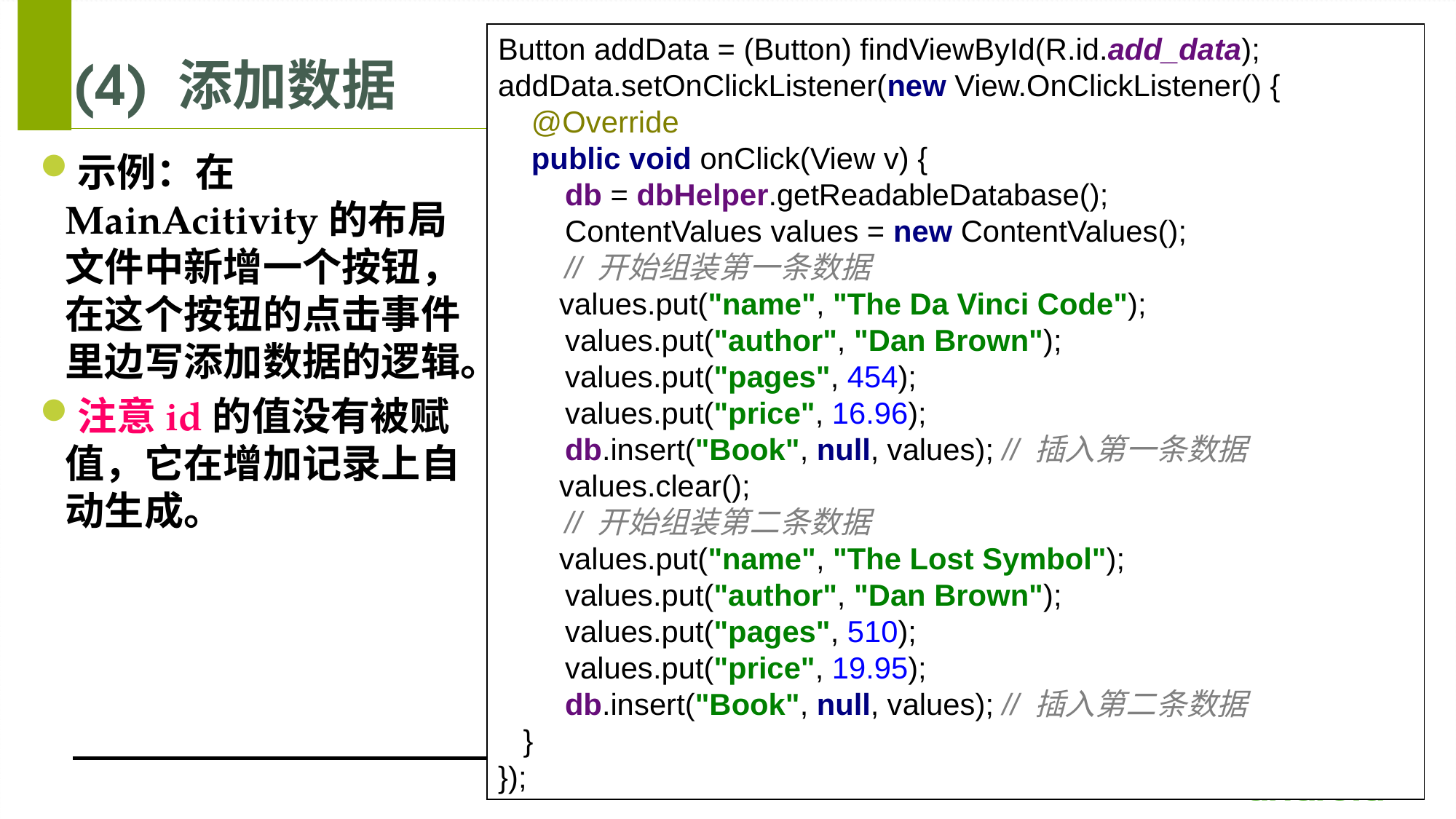

# (4) 添加数据
Button addData = (Button) findViewById(R.id.add_data);
addData.setOnClickListener(new View.OnClickListener() {
    @Override
    public void onClick(View v) {
        db = dbHelper.getReadableDatabase();
        ContentValues values = new ContentValues();
        // 开始组装第一条数据
        values.put("name", "The Da Vinci Code");
        values.put("author", "Dan Brown");
        values.put("pages", 454);
        values.put("price", 16.96);
        db.insert("Book", null, values); // 插入第一条数据
        values.clear();
        // 开始组装第二条数据
        values.put("name", "The Lost Symbol");
        values.put("author", "Dan Brown");
        values.put("pages", 510);
        values.put("price", 19.95);
        db.insert("Book", null, values); // 插入第二条数据
   }
});
示例：在MainAcitivity的布局文件中新增一个按钮，在这个按钮的点击事件里边写添加数据的逻辑。
注意id的值没有被赋值，它在增加记录上自动生成。